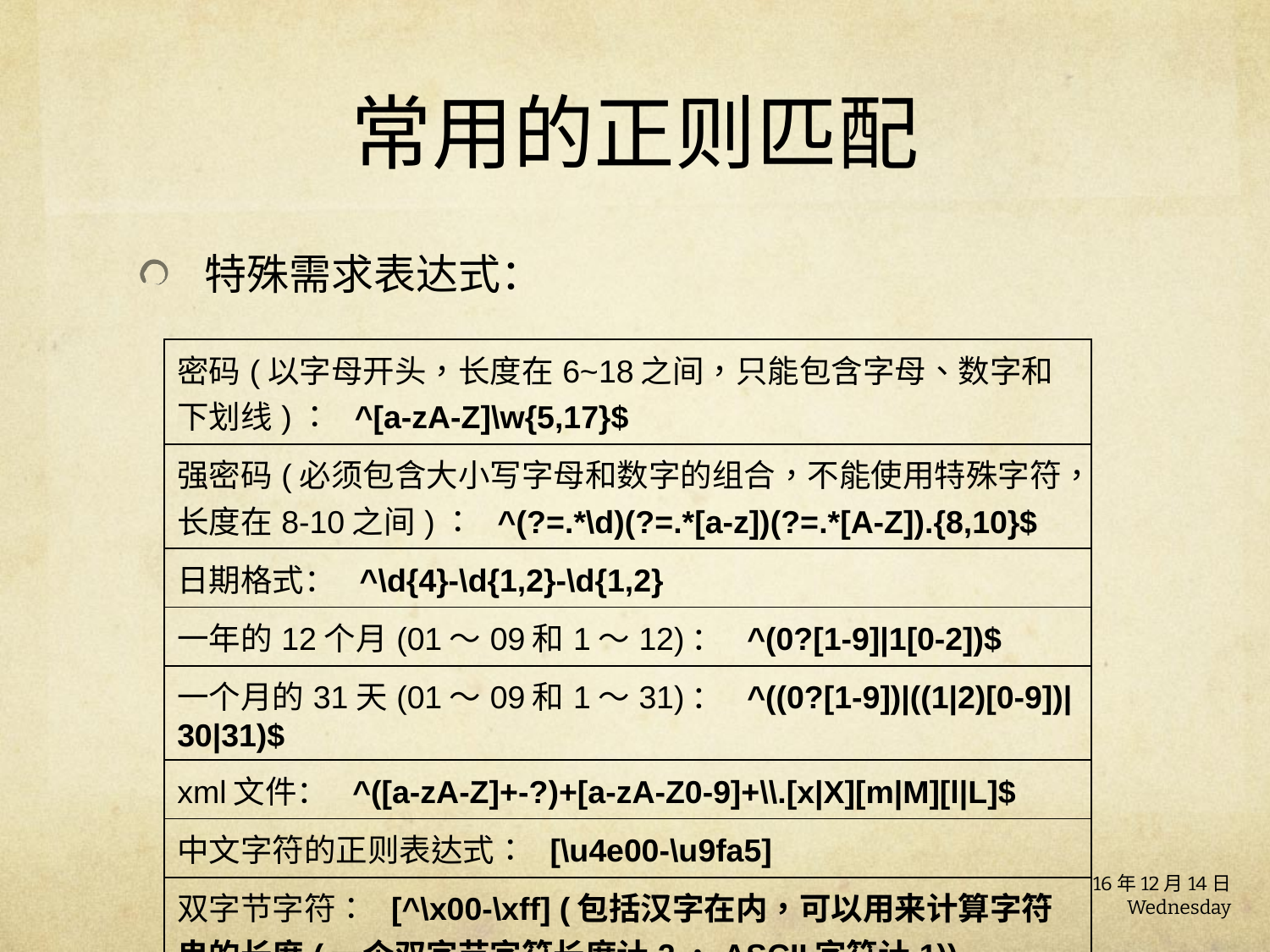

# 常用的正则匹配
特殊需求表达式：

| 密码(以字母开头，长度在6~18之间，只能包含字母、数字和下划线)： ^[a-zA-Z]\w{5,17}$ |
| --- |
| 强密码(必须包含大小写字母和数字的组合，不能使用特殊字符，长度在8-10之间)： ^(?=.\*\d)(?=.\*[a-z])(?=.\*[A-Z]).{8,10}$ |
| 日期格式： ^\d{4}-\d{1,2}-\d{1,2} |
| 一年的12个月(01～09和1～12)： ^(0?[1-9]|1[0-2])$ |
| 一个月的31天(01～09和1～31)： ^((0?[1-9])|((1|2)[0-9])|30|31)$ |
| xml文件： ^([a-zA-Z]+-?)+[a-zA-Z0-9]+\\.[x|X][m|M][l|L]$ |
| 中文字符的正则表达式： [\u4e00-\u9fa5] |
| 双字节字符： [^\x00-\xff] (包括汉字在内，可以用来计算字符串的长度(一个双字节字符长度计2，ASCII字符计1)) |
16年12月14日 Wednesday